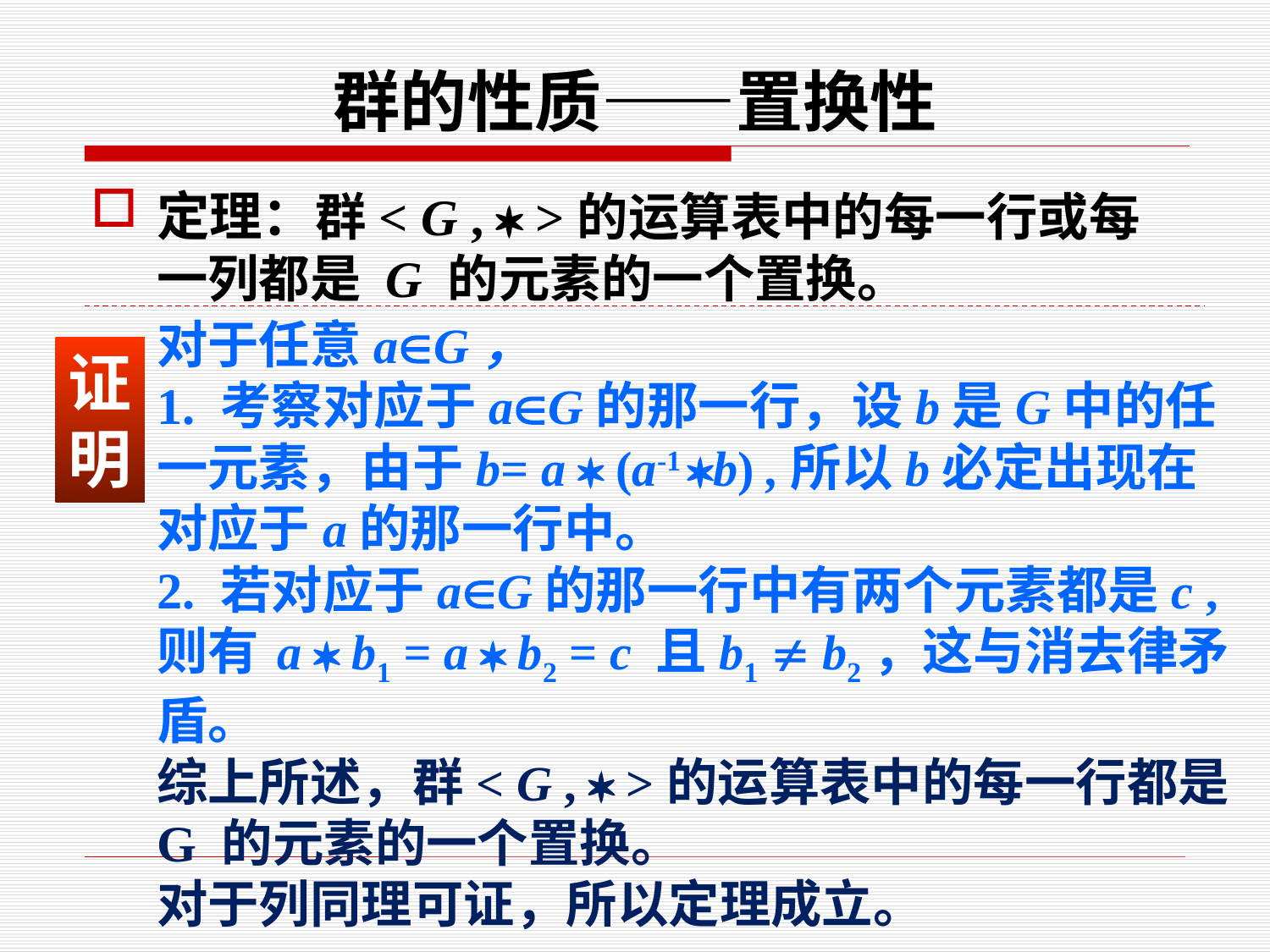

# 群的性质——置换性
定理：群< G , ∗ >的运算表中的每一行或每一列都是 G 的元素的一个置换。

对于任意a∈G，
1. 考察对应于a∈G的那一行，设b是G中的任一元素，由于b= a ∗ (a-1 ∗b) ,所以b必定出现在对应于a的那一行中。
2. 若对应于a∈G的那一行中有两个元素都是c ,则有 a ∗ b1 = a ∗ b2 = c 且b1 ≠ b2，这与消去律矛盾。
综上所述，群< G , ∗ >的运算表中的每一行都是 G 的元素的一个置换。
对于列同理可证，所以定理成立。
证明